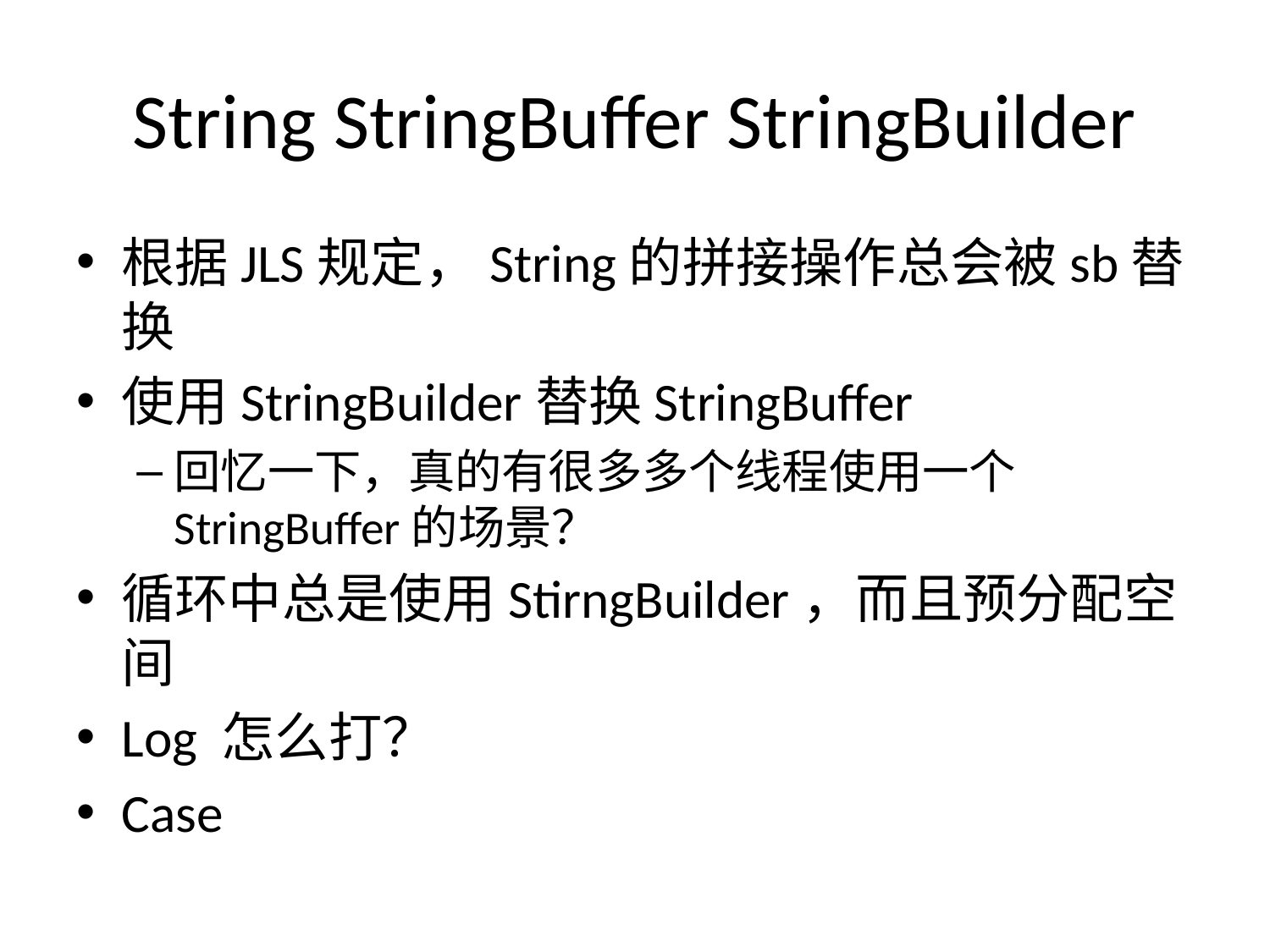

# String StringBuffer StringBuilder
根据JLS规定，String的拼接操作总会被sb替换
使用StringBuilder替换StringBuffer
回忆一下，真的有很多多个线程使用一个StringBuffer的场景？
循环中总是使用StirngBuilder，而且预分配空间
Log 怎么打？
Case